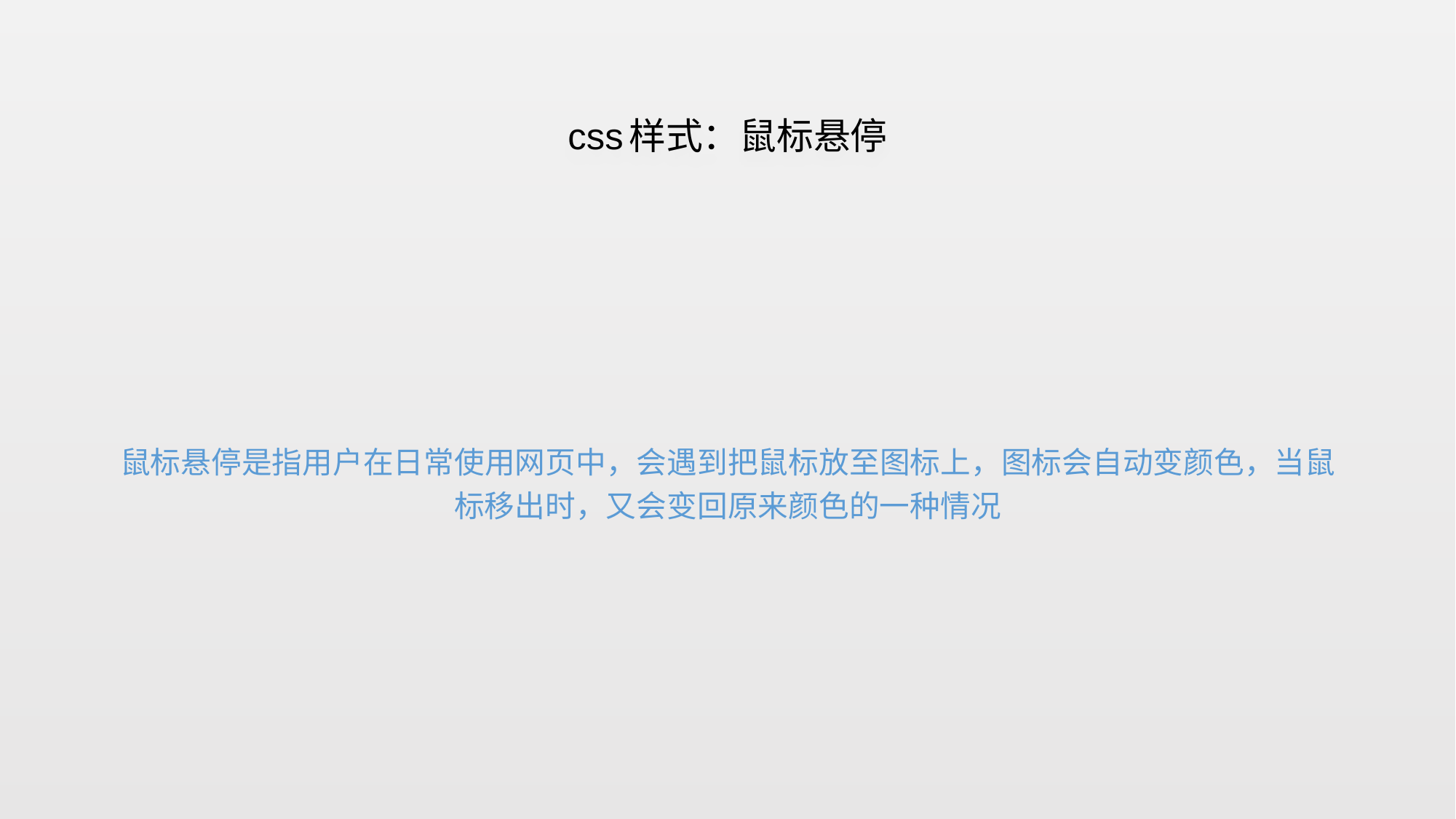

# css样式：鼠标悬停
鼠标悬停是指用户在日常使用网页中，会遇到把鼠标放至图标上，图标会自动变颜色，当鼠标移出时，又会变回原来颜色的一种情况